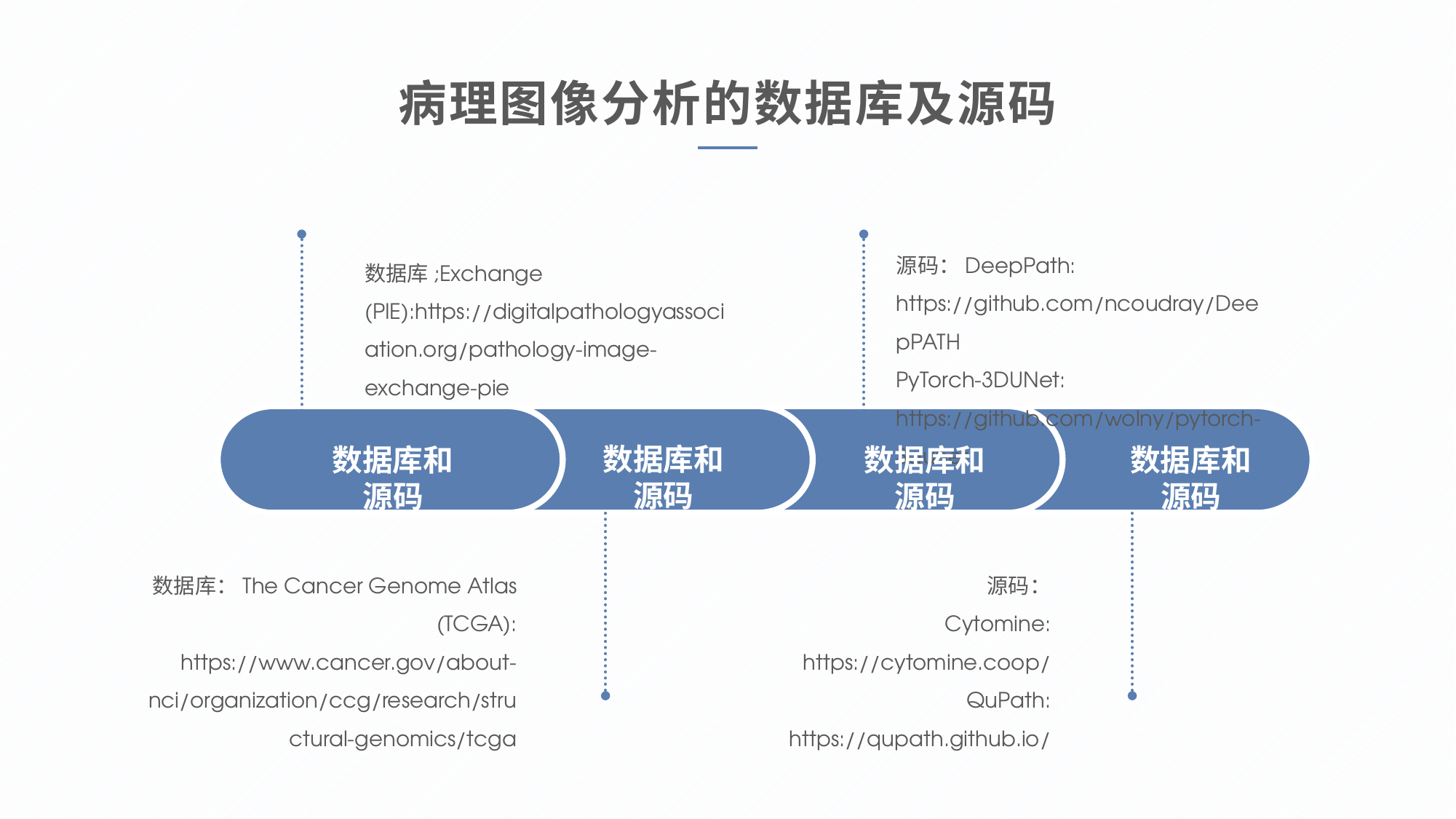

病理图像分析的数据库及源码
源码：DeepPath: https://github.com/ncoudray/DeepPATH
PyTorch-3DUNet: https://github.com/wolny/pytorch-3dunet
数据库;Exchange (PIE):https://digitalpathologyassociation.org/pathology-image-exchange-pie

数据库和源码
数据库和源码
数据库和源码

数据库和源码

数据库：The Cancer Genome Atlas (TCGA): https://www.cancer.gov/about-nci/organization/ccg/research/structural-genomics/tcga
源码：
Cytomine: https://cytomine.coop/
QuPath: https://qupath.github.io/